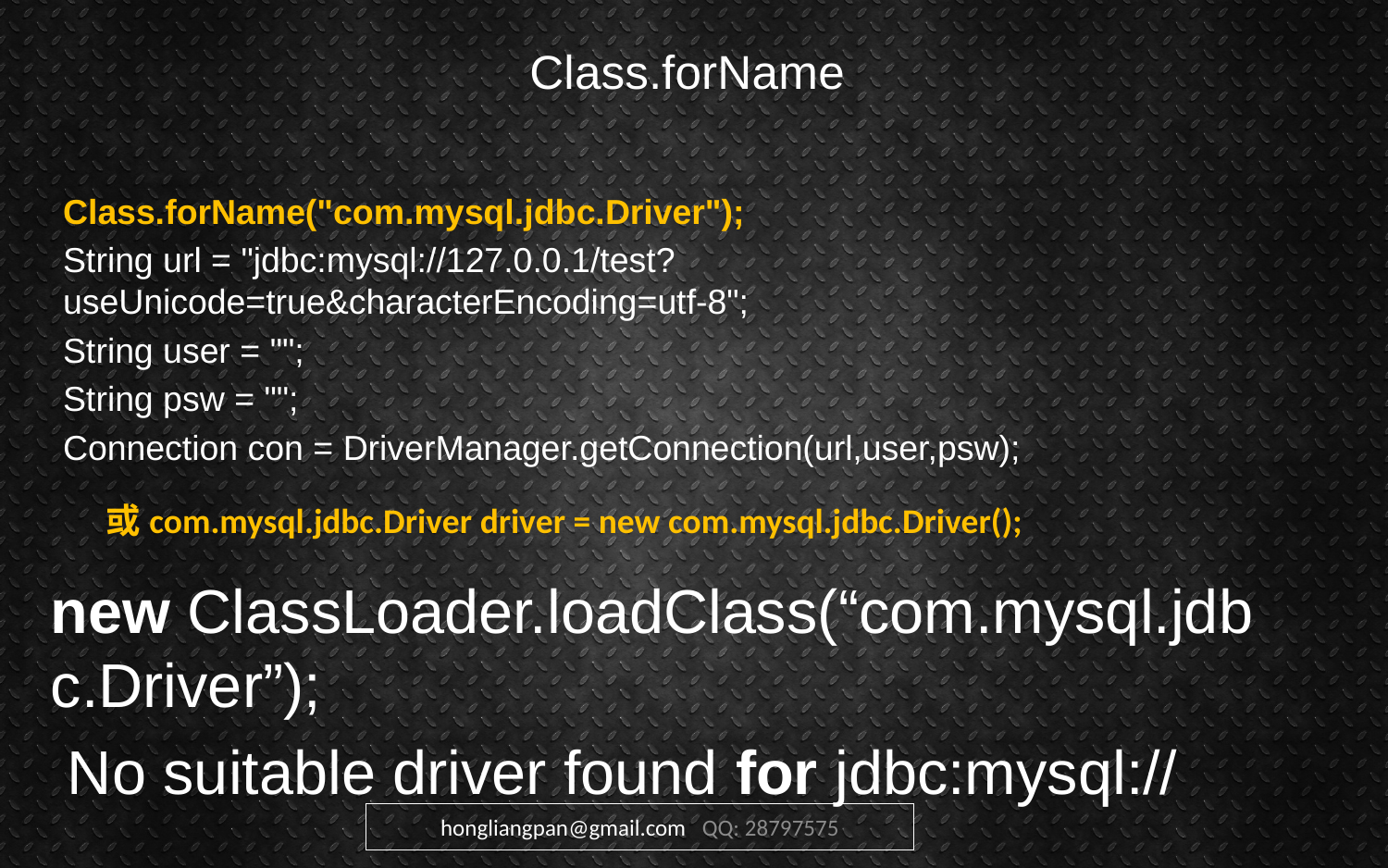

# Class.forName
Class.forName("com.mysql.jdbc.Driver");
String url = "jdbc:mysql://127.0.0.1/test?useUnicode=true&characterEncoding=utf-8";
String user = "";
String psw = "";
Connection con = DriverManager.getConnection(url,user,psw);

或com.mysql.jdbc.Driver driver = new com.mysql.jdbc.Driver();
new ClassLoader.loadClass(“com.mysql.jdbc.Driver”);
 No suitable driver found for jdbc:mysql://